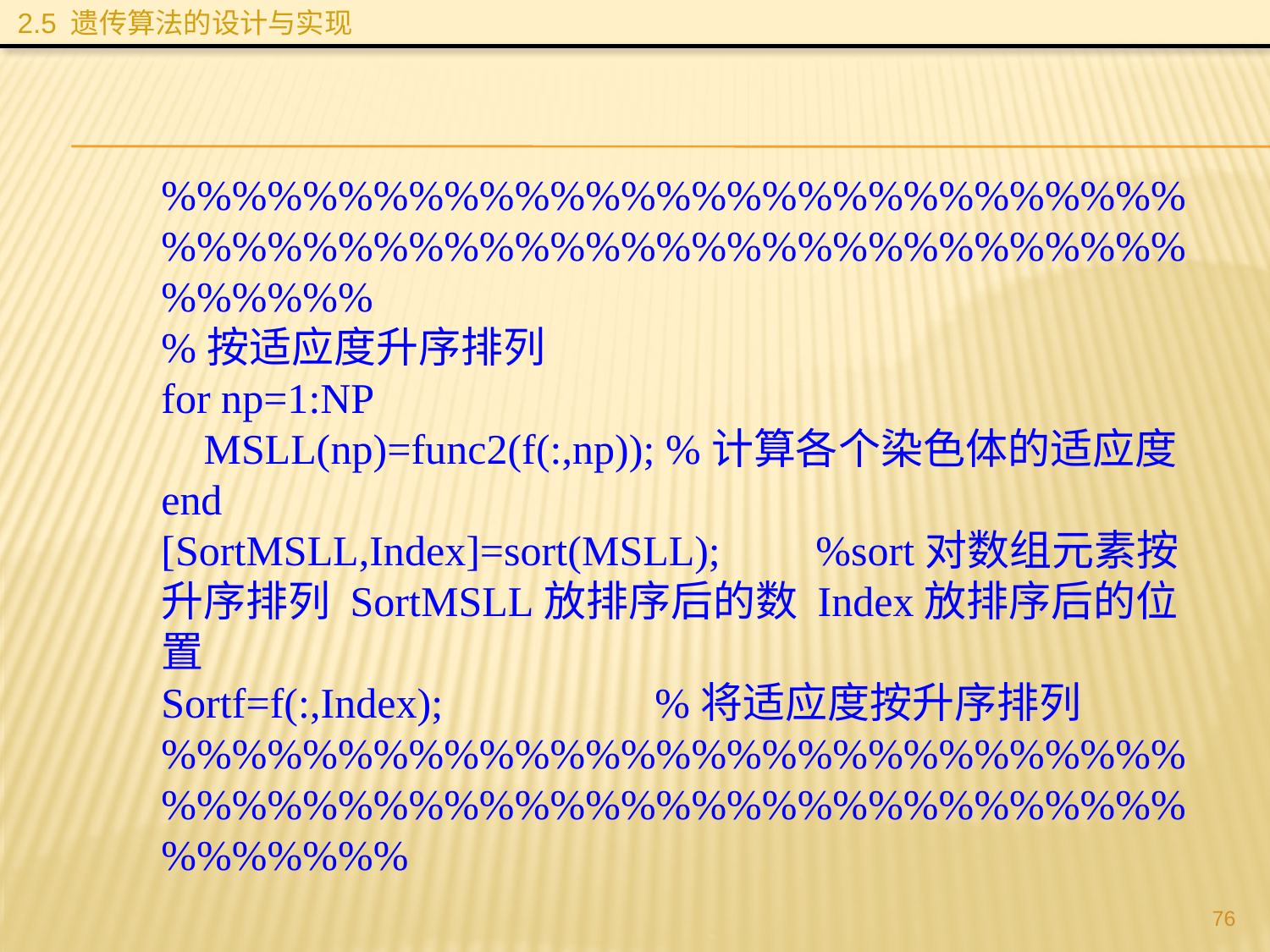

2.5 遗传算法的设计与实现

%%%%%%%%%%%%%%%%%%%%%%%%%%%%%%%%%%%%%%%%%%%%%%%%%%%%%%%%%%%%%%%%
%按适应度升序排列
for np=1:NP
    MSLL(np)=func2(f(:,np)); %计算各个染色体的适应度
end
[SortMSLL,Index]=sort(MSLL);         %sort对数组元素按升序排列 SortMSLL放排序后的数 Index放排序后的位置
Sortf=f(:,Index);                    %将适应度按升序排列
%%%%%%%%%%%%%%%%%%%%%%%%%%%%%%%%%%%%%%%%%%%%%%%%%%%%%%%%%%%%%%%%%
76